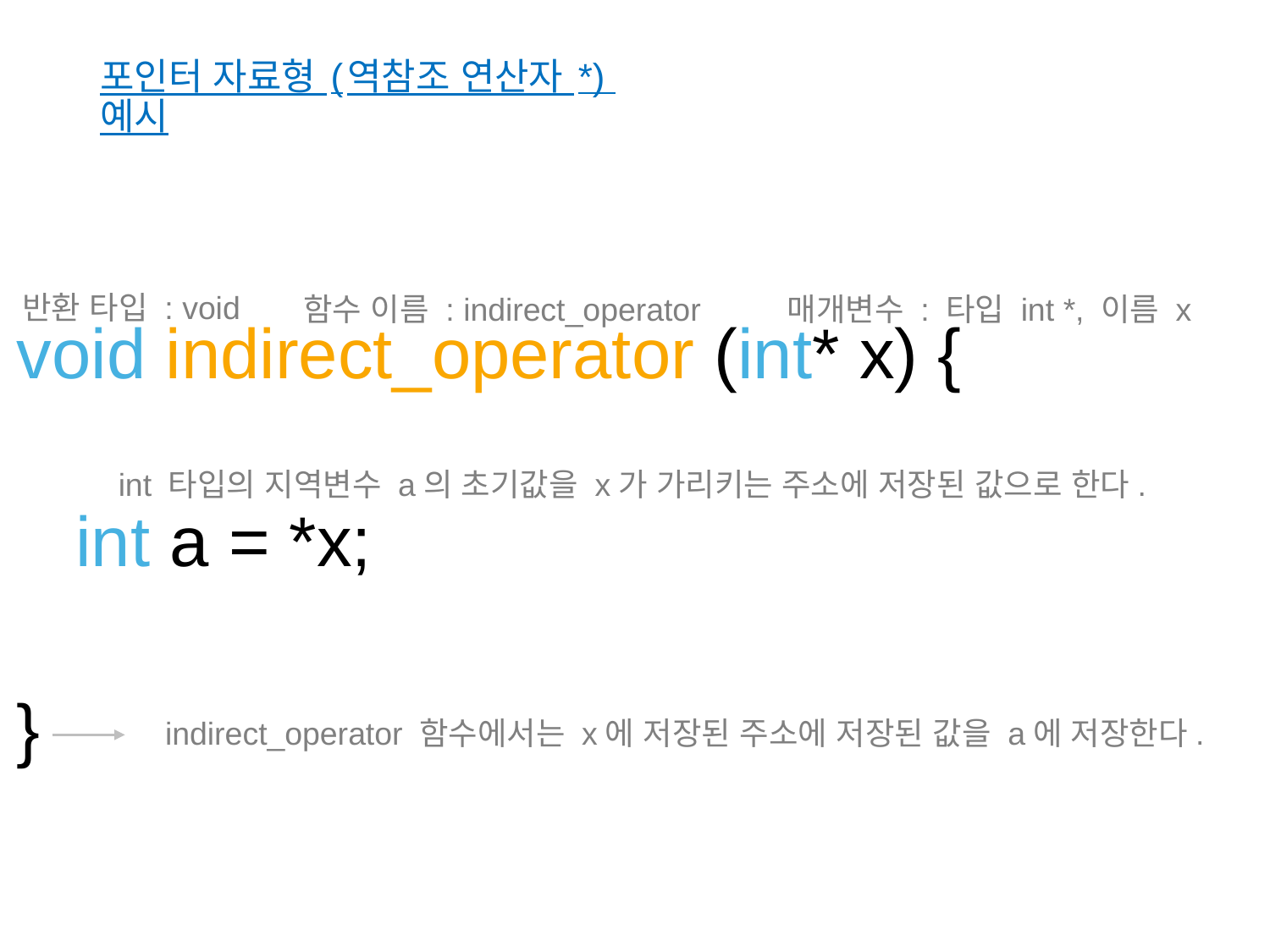

# 포인터 자료형 (역참조 연산자 *) 예시
반환 타입 : void
함수 이름 : indirect_operator
매개변수 : 타입 int *, 이름 x
void indirect_operator (int* x) {

   int a = *x;

}
int 타입의 지역변수 a의 초기값을 x가 가리키는 주소에 저장된 값으로 한다.
indirect_operator 함수에서는 x에 저장된 주소에 저장된 값을 a에 저장한다.